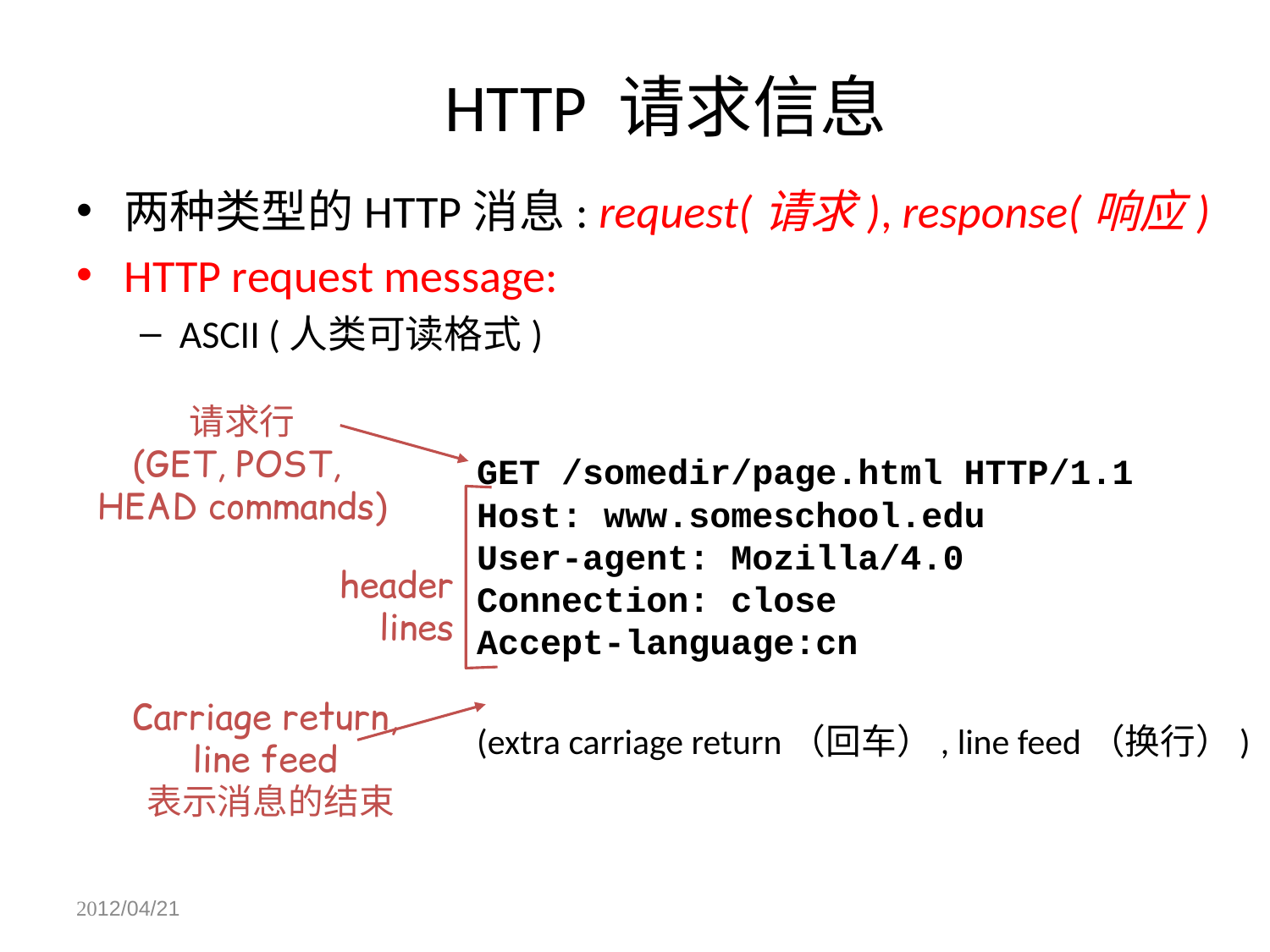

# HTTP 请求信息
两种类型的HTTP消息: request(请求), response(响应)
HTTP request message:
ASCII (人类可读格式)
请求行
(GET, POST,
HEAD commands)

GET /somedir/page.html HTTP/1.1
Host: www.someschool.edu
User-agent: Mozilla/4.0
Connection: close
Accept-language:cn

(extra carriage return（回车）, line feed（换行）)

header
 lines
Carriage return,
line feed
表示消息的结束

2012/04/21